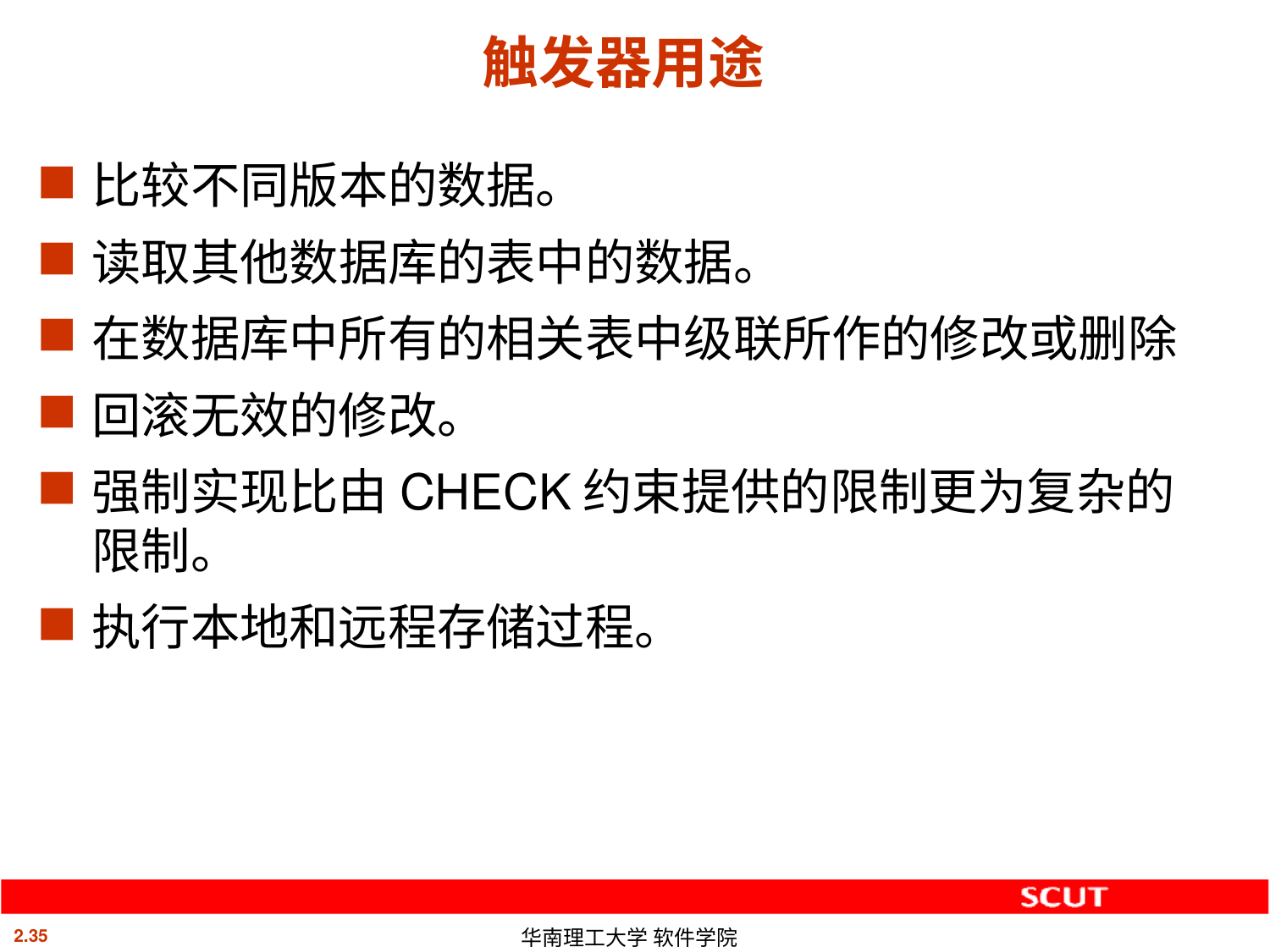

# 触发器用途
比较不同版本的数据。
读取其他数据库的表中的数据。
在数据库中所有的相关表中级联所作的修改或删除
回滚无效的修改。
强制实现比由CHECK约束提供的限制更为复杂的限制。
执行本地和远程存储过程。